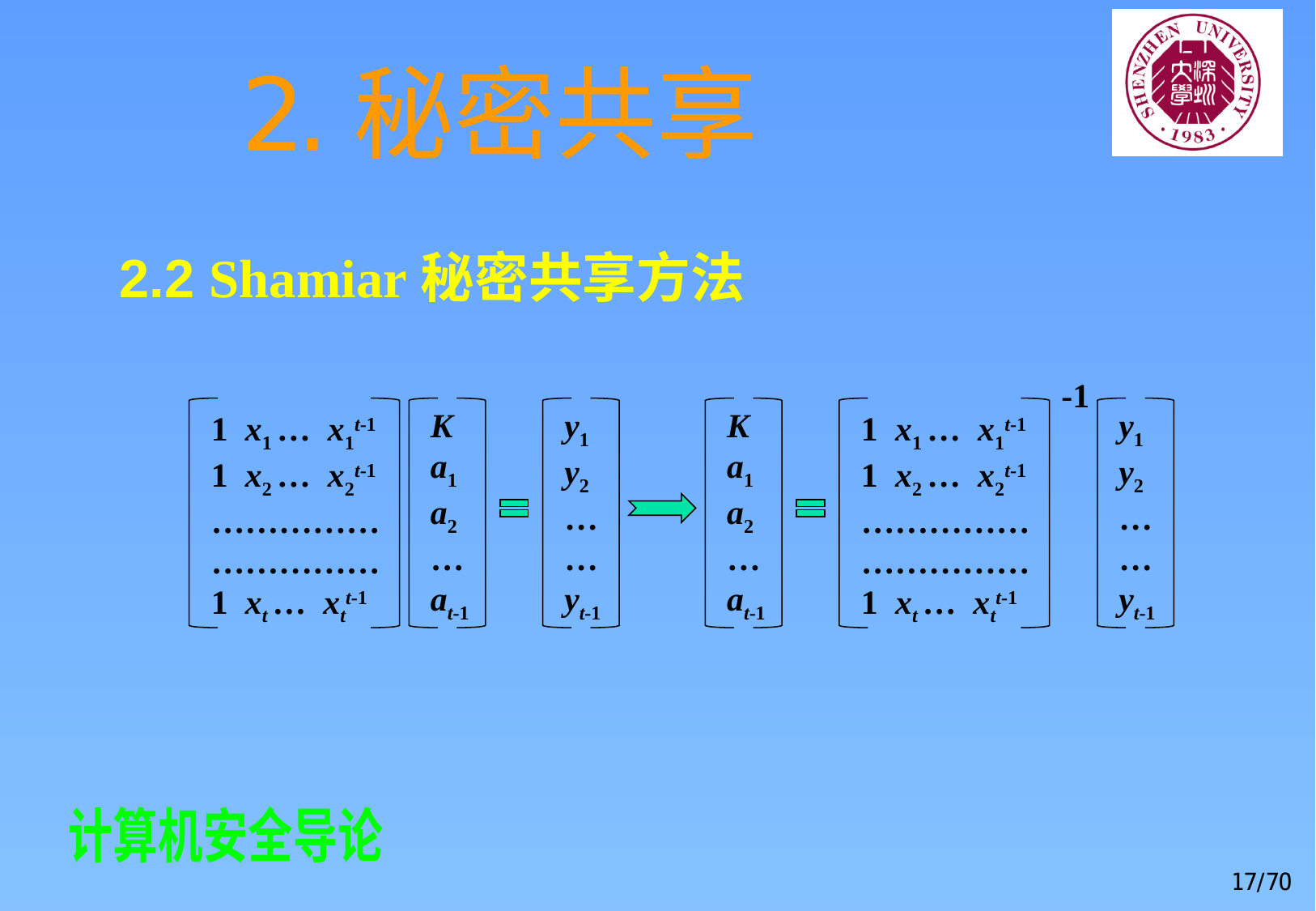

# 2.秘密共享
2.2 Shamiar秘密共享方法

-1

K
a1
a2
…
at-1

y1
y2
…
…
yt-1

K
a1
a2
…
at-1

y1
y2
…
…
yt-1

1  x1 …  x1t-1
1  x2 …  x2t-1
……………
……………
1  xt …  xtt-1
1  x1 …  x1t-1
1  x2 …  x2t-1
……………
……………
1  xt …  xtt-1

17/70